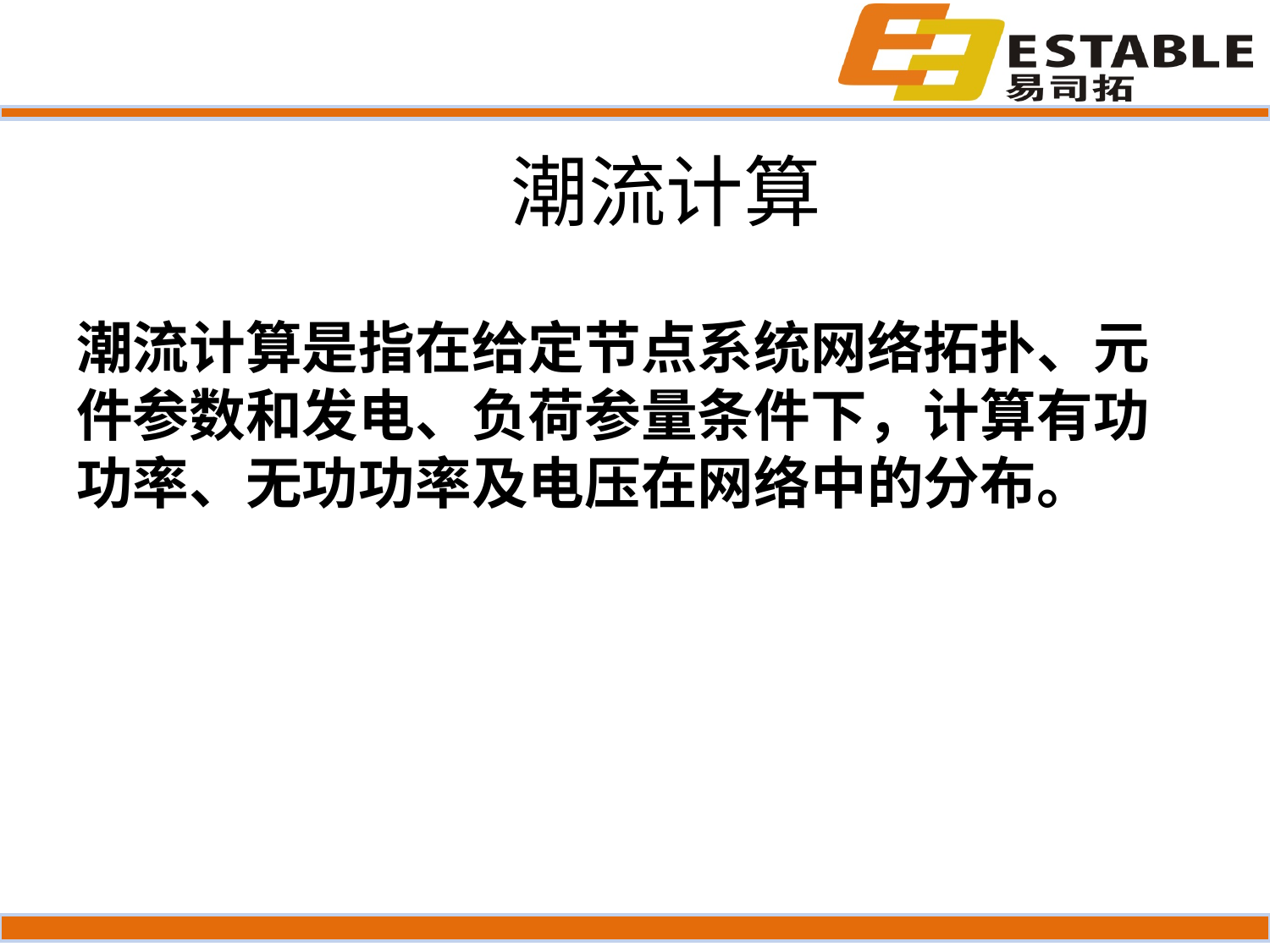

# 潮流计算
潮流计算是指在给定节点系统网络拓扑、元件参数和发电、负荷参量条件下，计算有功功率、无功功率及电压在网络中的分布。